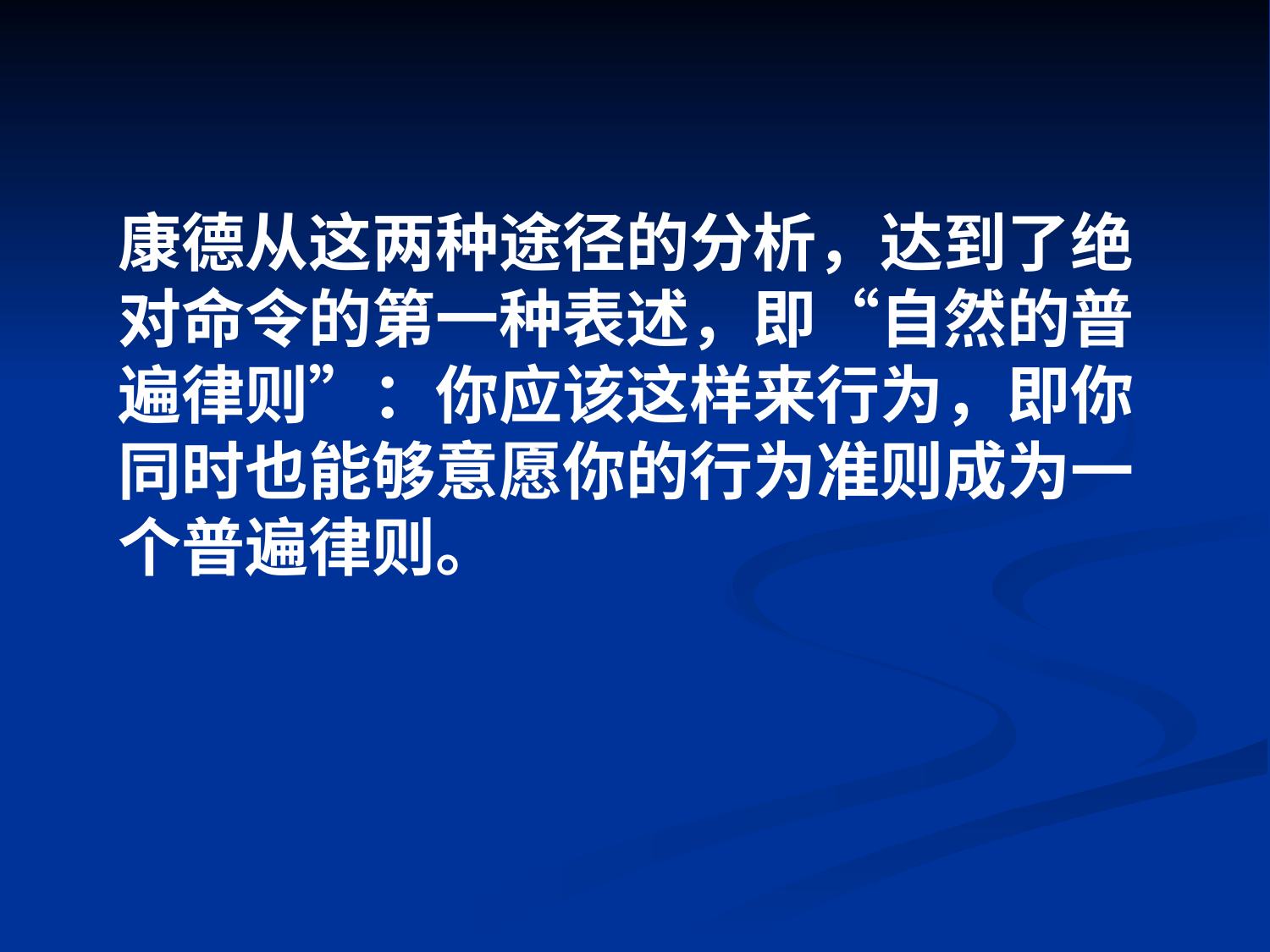

康德从这两种途径的分析，达到了绝对命令的第一种表述，即“自然的普遍律则”：你应该这样来行为，即你同时也能够意愿你的行为准则成为一个普遍律则。